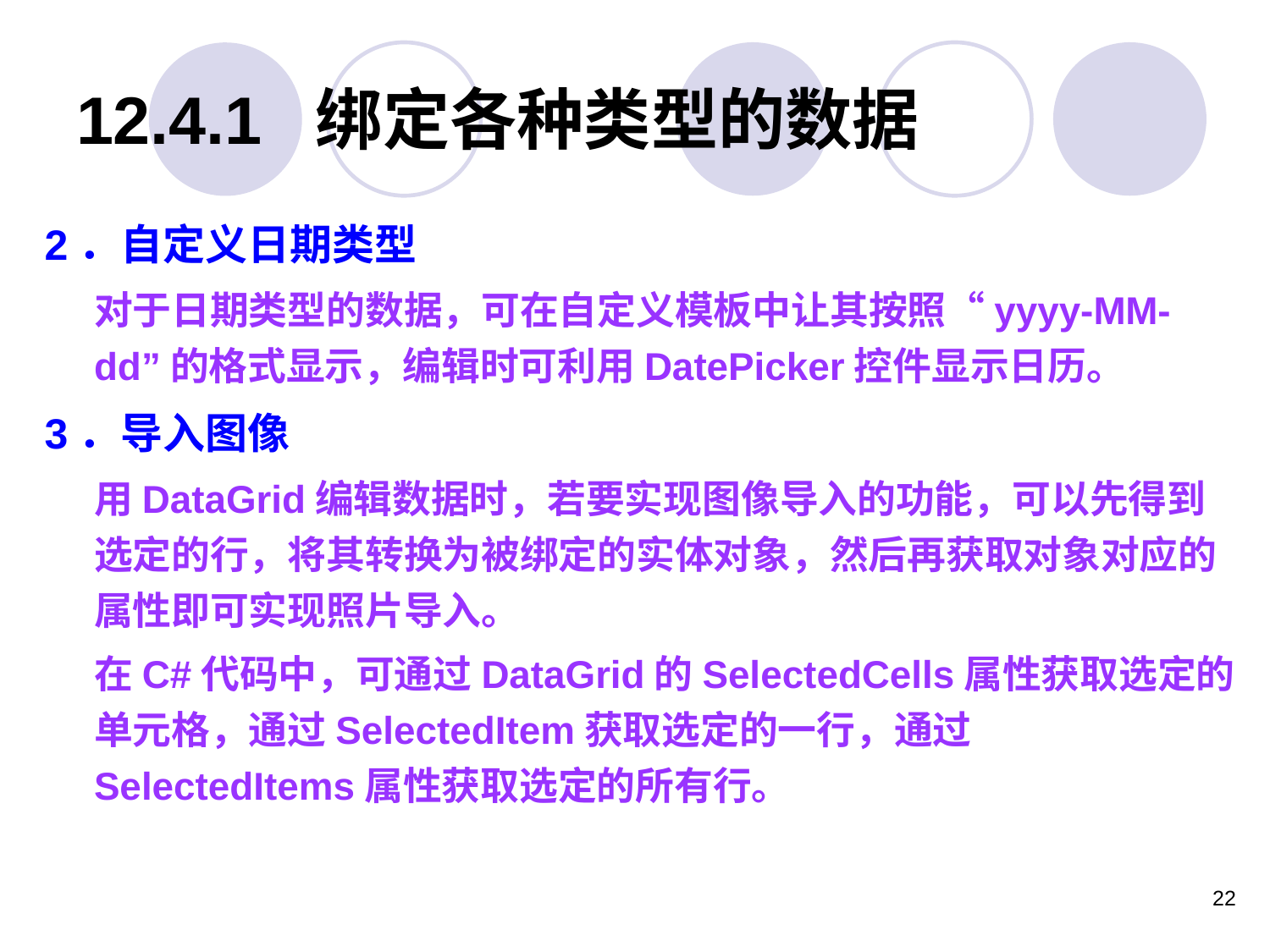

# 12.4.1  绑定各种类型的数据
2．自定义日期类型
对于日期类型的数据，可在自定义模板中让其按照“yyyy-MM-dd”的格式显示，编辑时可利用DatePicker控件显示日历。
3．导入图像
用DataGrid编辑数据时，若要实现图像导入的功能，可以先得到选定的行，将其转换为被绑定的实体对象，然后再获取对象对应的属性即可实现照片导入。
在C#代码中，可通过DataGrid的SelectedCells属性获取选定的单元格，通过SelectedItem获取选定的一行，通过SelectedItems属性获取选定的所有行。

22